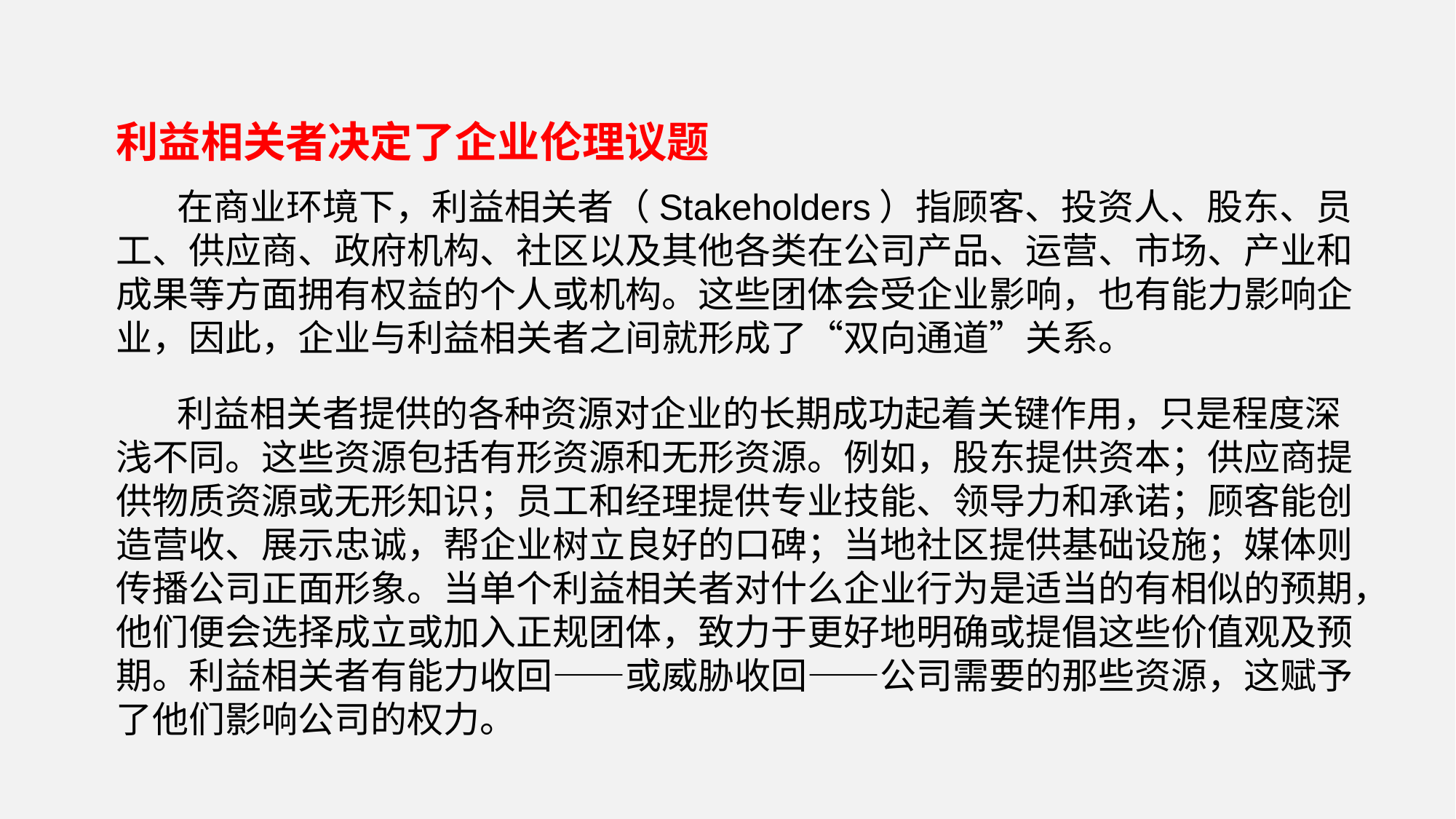

利益相关者决定了企业伦理议题
        在商业环境下，利益相关者（Stakeholders）指顾客、投资人、股东、员工、供应商、政府机构、社区以及其他各类在公司产品、运营、市场、产业和成果等方面拥有权益的个人或机构。这些团体会受企业影响，也有能力影响企业，因此，企业与利益相关者之间就形成了“双向通道”关系。
        利益相关者提供的各种资源对企业的长期成功起着关键作用，只是程度深浅不同。这些资源包括有形资源和无形资源。例如，股东提供资本；供应商提供物质资源或无形知识；员工和经理提供专业技能、领导力和承诺；顾客能创造营收、展示忠诚，帮企业树立良好的口碑；当地社区提供基础设施；媒体则传播公司正面形象。当单个利益相关者对什么企业行为是适当的有相似的预期，他们便会选择成立或加入正规团体，致力于更好地明确或提倡这些价值观及预期。利益相关者有能力收回——或威胁收回——公司需要的那些资源，这赋予了他们影响公司的权力。